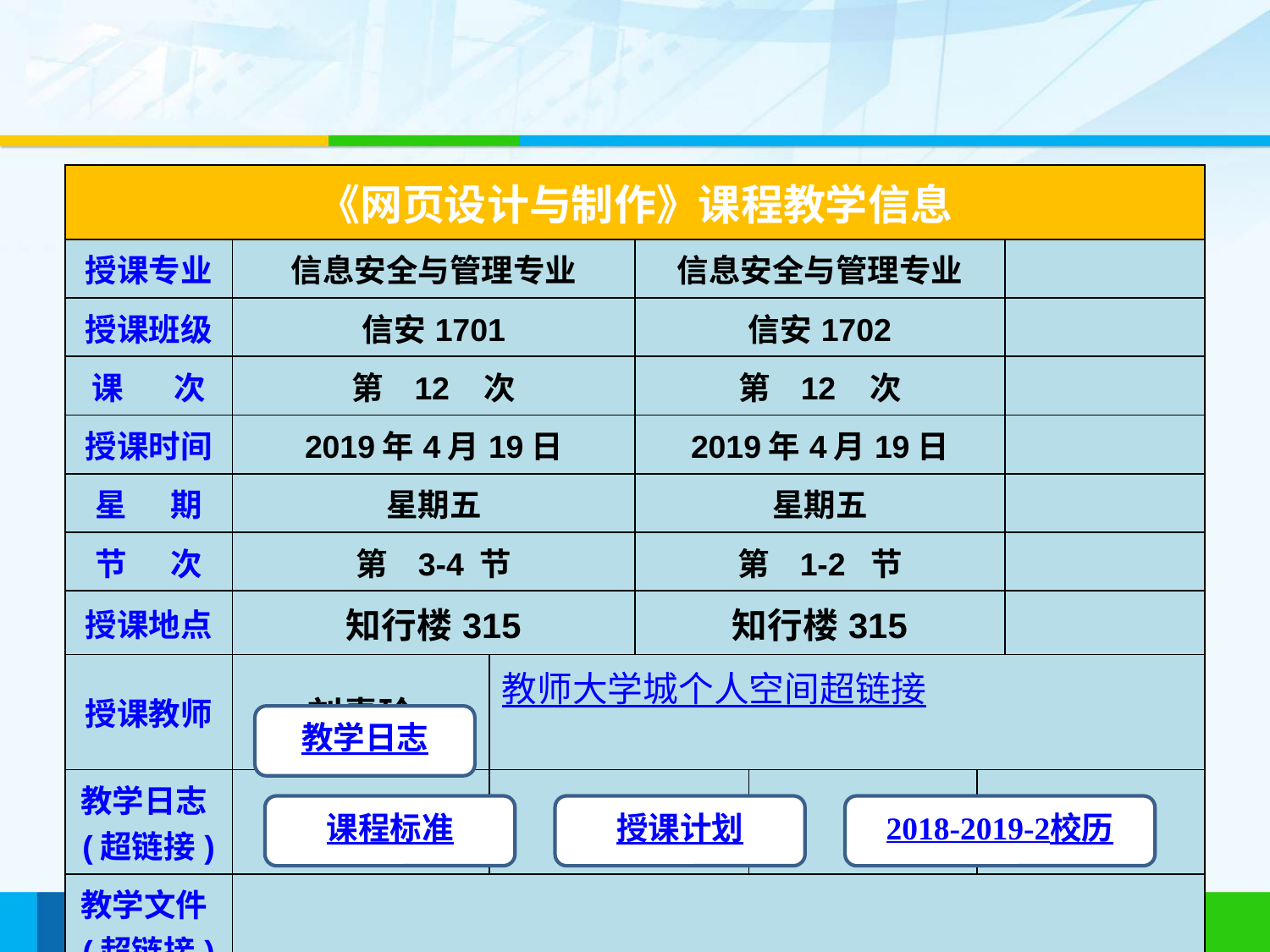

#
| 《网页设计与制作》课程教学信息 |  |  |  |  |  |  |
| --- | --- | --- | --- | --- | --- | --- |
| 授课专业 | 信息安全与管理专业 |  | 信息安全与管理专业 |  |  |  |
| 授课班级 | 信安1701 |  | 信安1702 |  |  |  |
| 课 次 | 第 12 次 |  | 第 12 次 |  |  |  |
| 授课时间 | 2019年4月19日 |  | 2019年4月19日 |  |  |  |
| 星 期 | 星期五 |  | 星期五 |  |  |  |
| 节 次 | 第 3-4 节 |  | 第 1-2 节 |  |  |  |
| 授课地点 | 知行楼315 |  | 知行楼315 |  |  |  |
| 授课教师 | 刘青玲 | 教师大学城个人空间超链接 |  |  |  |  |
| 教学日志(超链接) |  |  |  |  |  |  |
| 教学文件(超链接) |  |  |  |  |  |  |

教学日志
课程标准
授课计划
2018-2019-2校历